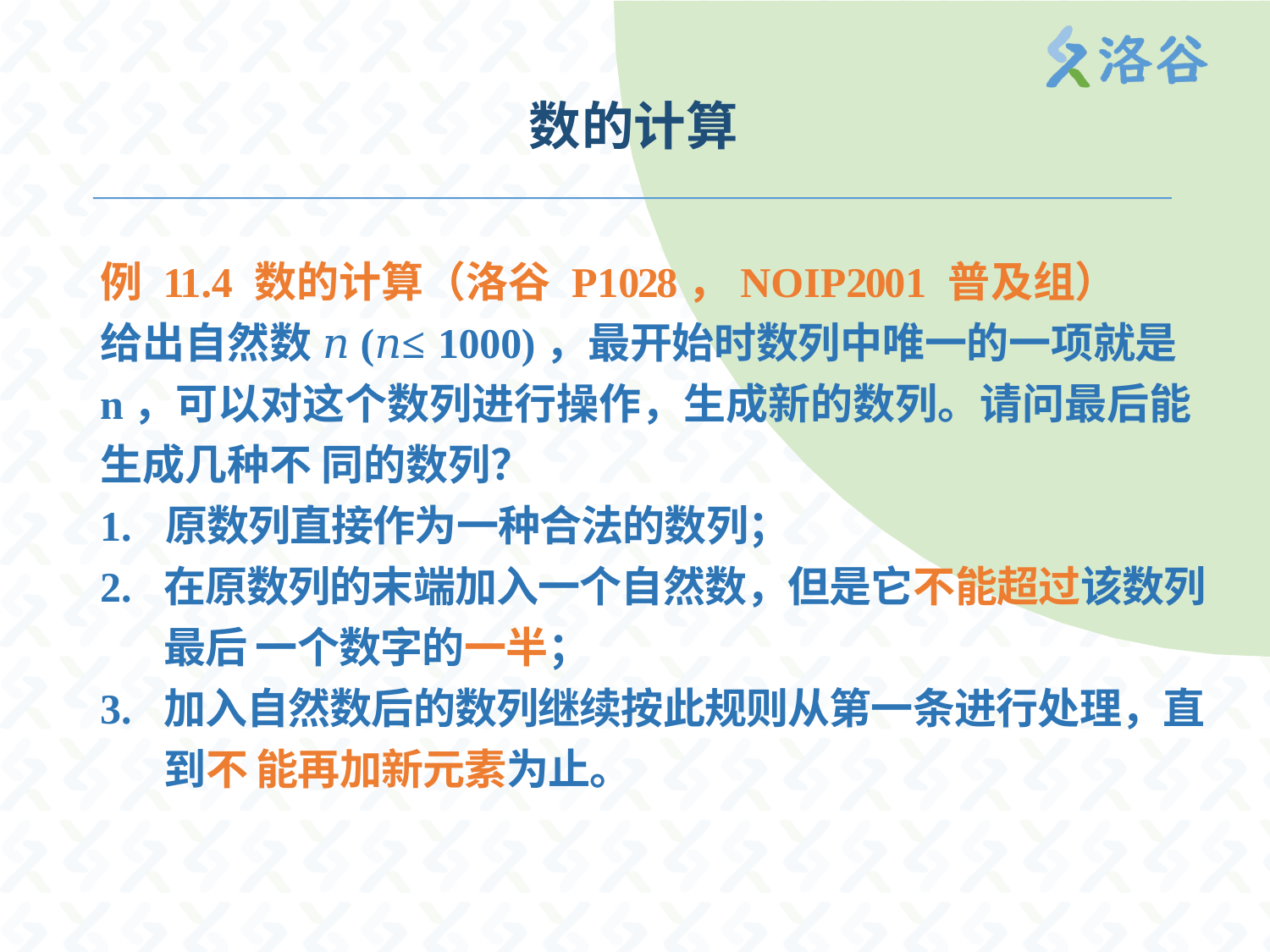

# 数的计算

例 11.4 数的计算（洛谷 P1028，NOIP2001 普及组）
给出自然数 𝑛(𝑛≤ 1000)，最开始时数列中唯一的一项就是 n，可以对这个数列进行操作，生成新的数列。请问最后能生成几种不 同的数列？
1.	原数列直接作为一种合法的数列；
2.	在原数列的末端加入一个自然数，但是它不能超过该数列最后 一个数字的一半；
3.	加入自然数后的数列继续按此规则从第一条进行处理，直到不 能再加新元素为止。